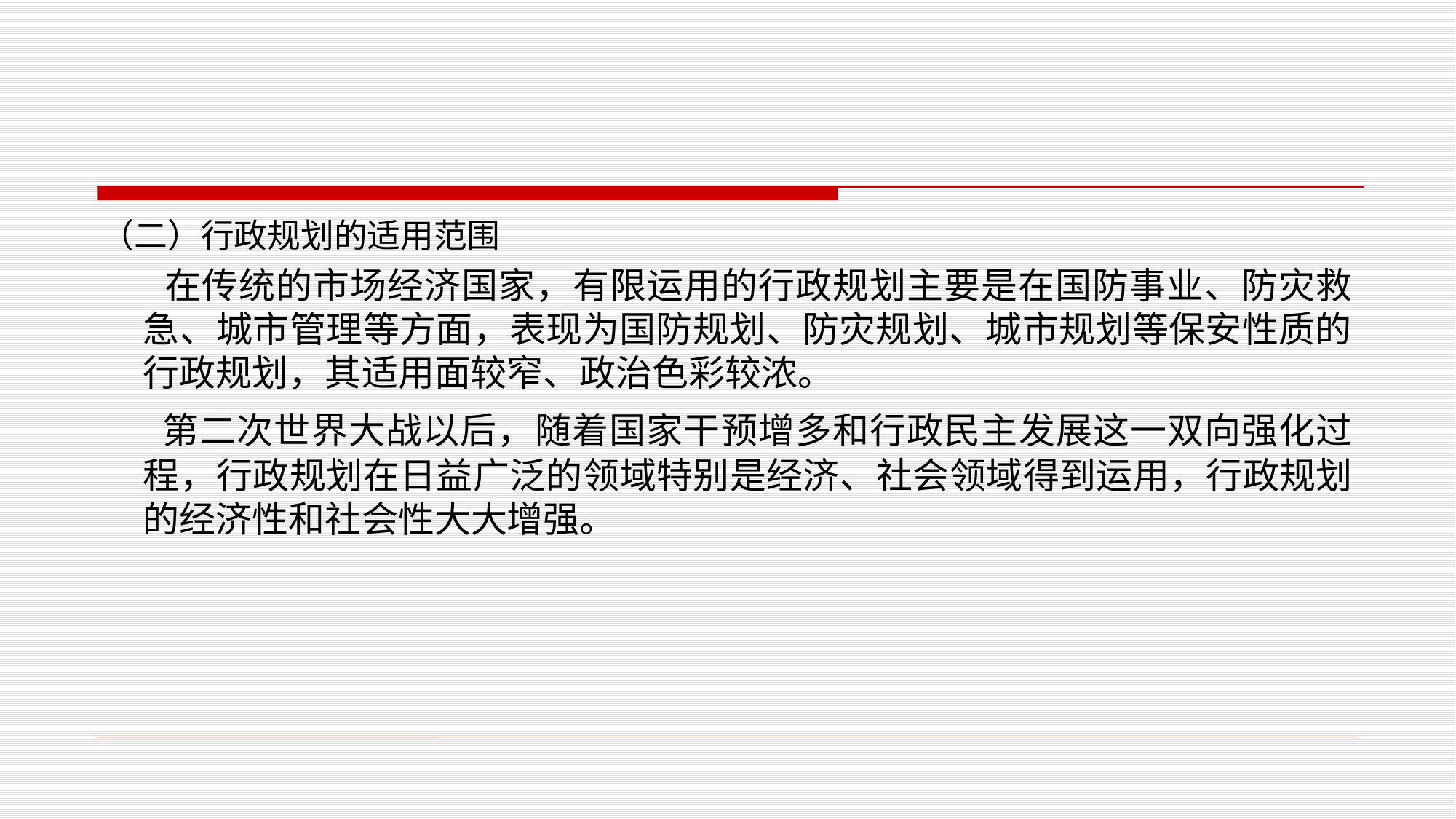

#

（二）行政规划的适用范围
      在传统的市场经济国家，有限运用的行政规划主要是在国防事业、防灾救急、城市管理等方面，表现为国防规划、防灾规划、城市规划等保安性质的行政规划，其适用面较窄、政治色彩较浓。
     第二次世界大战以后，随着国家干预增多和行政民主发展这一双向强化过程，行政规划在日益广泛的领域特别是经济、社会领域得到运用，行政规划的经济性和社会性大大增强。